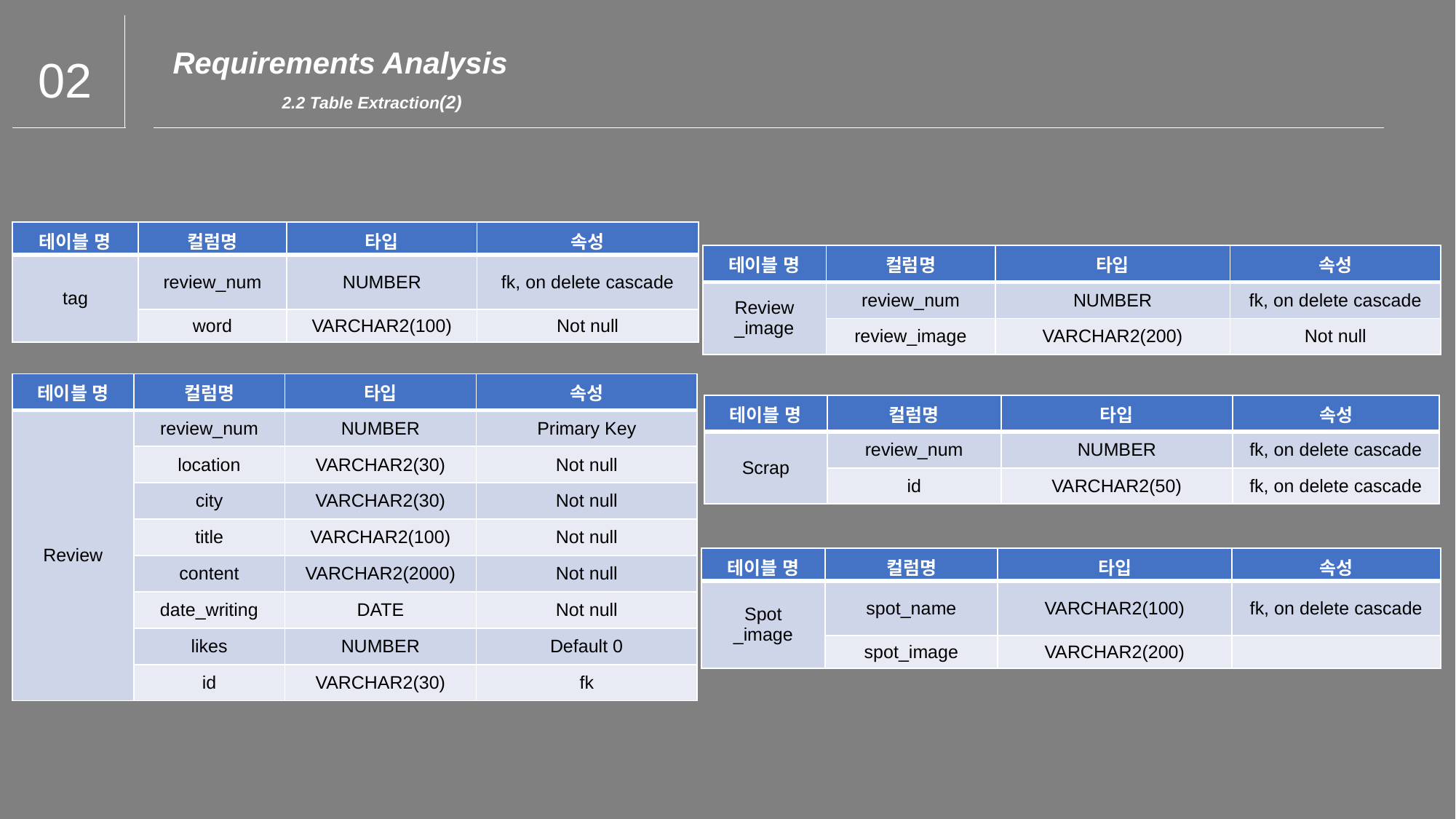

02
Requirements Analysis
	2.2 Table Extraction(2)

| 테이블 명 | 컬럼명 | 타입 | 속성 |
| --- | --- | --- | --- |
| tag | review\_num | NUMBER | fk, on delete cascade |
|  | word | VARCHAR2(100) | Not null |
| 테이블 명 | 컬럼명 | 타입 | 속성 |
| --- | --- | --- | --- |
| Review \_image | review\_num | NUMBER | fk, on delete cascade |
|  | review\_image | VARCHAR2(200) | Not null |
| 테이블 명 | 컬럼명 | 타입 | 속성 |
| --- | --- | --- | --- |
| Review | review\_num | NUMBER | Primary Key |
|  | location | VARCHAR2(30) | Not null |
|  | city | VARCHAR2(30) | Not null |
|  | title | VARCHAR2(100) | Not null |
|  | content | VARCHAR2(2000) | Not null |
|  | date\_writing | DATE | Not null |
|  | likes | NUMBER | Default 0 |
|  | id | VARCHAR2(30) | fk |
| 테이블 명 | 컬럼명 | 타입 | 속성 |
| --- | --- | --- | --- |
| Scrap | review\_num | NUMBER | fk, on delete cascade |
|  | id | VARCHAR2(50) | fk, on delete cascade |
| 테이블 명 | 컬럼명 | 타입 | 속성 |
| --- | --- | --- | --- |
| Spot \_image | spot\_name | VARCHAR2(100) | fk, on delete cascade |
|  | spot\_image | VARCHAR2(200) |  |